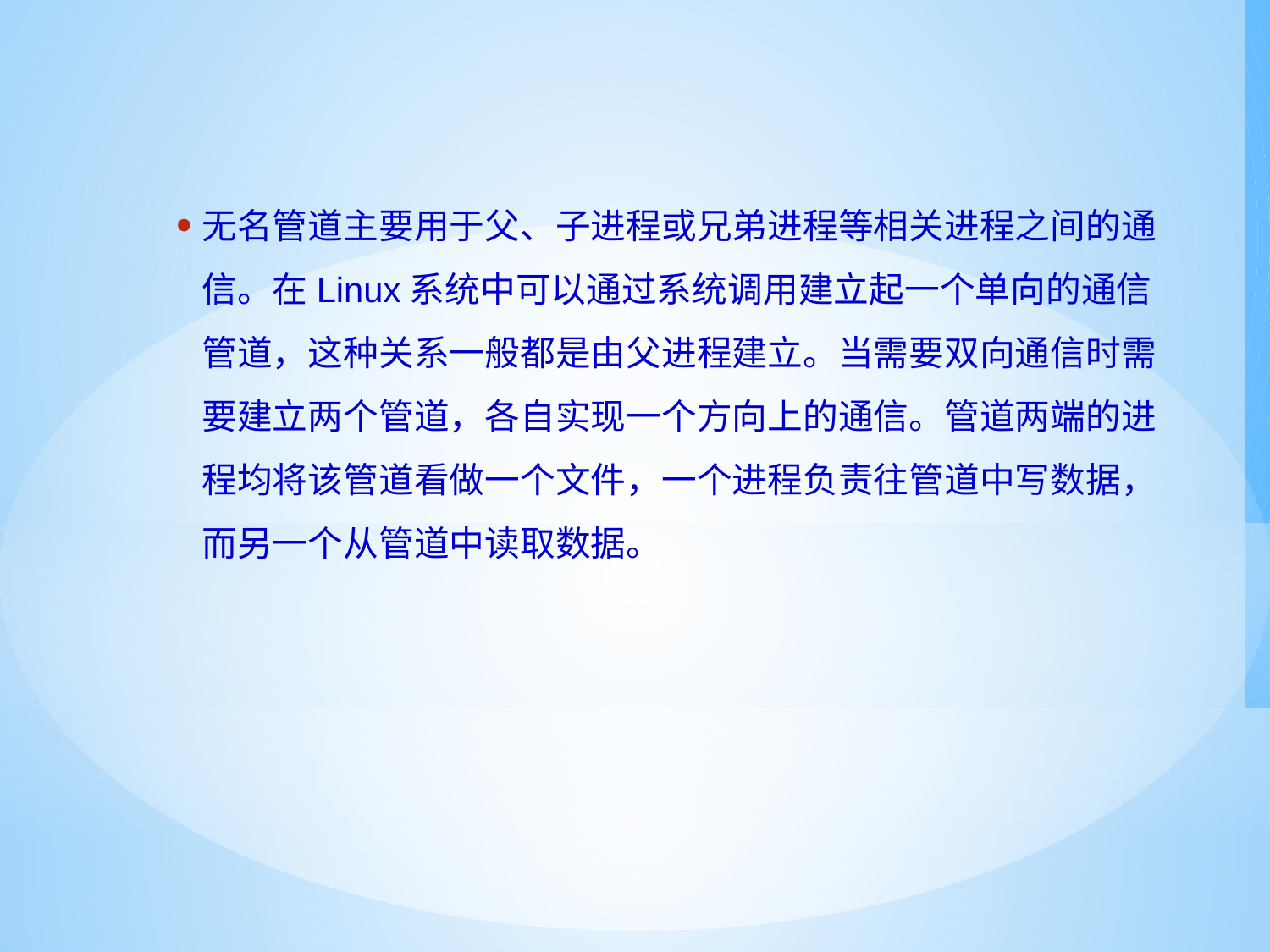

#
无名管道主要用于父、子进程或兄弟进程等相关进程之间的通信。在Linux系统中可以通过系统调用建立起一个单向的通信管道，这种关系一般都是由父进程建立。当需要双向通信时需要建立两个管道，各自实现一个方向上的通信。管道两端的进程均将该管道看做一个文件，一个进程负责往管道中写数据，而另一个从管道中读取数据。